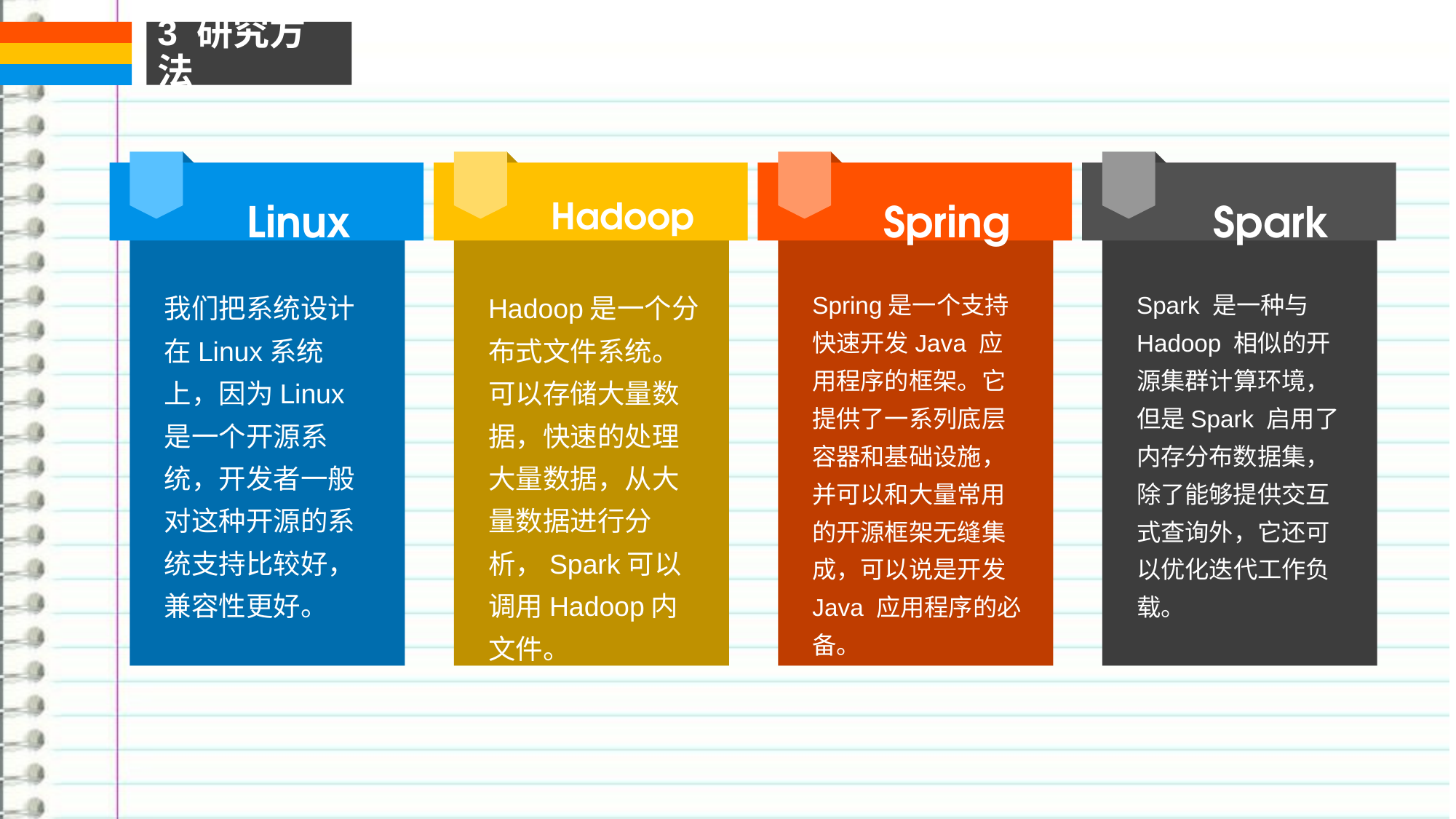

3 研究方法

Linux

我们把系统设计在Linux系统上，因为Linux是一个开源系统，开发者一般对这种开源的系统支持比较好，兼容性更好。

Hadoop

Hadoop是一个分布式文件系统。
可以存储大量数据，快速的处理大量数据，从大量数据进行分析，Spark可以调用Hadoop内文件。

Spring

Spring是一个支持快速开发Java 应用程序的框架。它提供了一系列底层容器和基础设施，并可以和大量常用的开源框架无缝集成，可以说是开发Java 应用程序的必备。

Spark

Spark 是一种与 Hadoop 相似的开源集群计算环境，但是Spark 启用了内存分布数据集，除了能够提供交互式查询外，它还可以优化迭代工作负载。